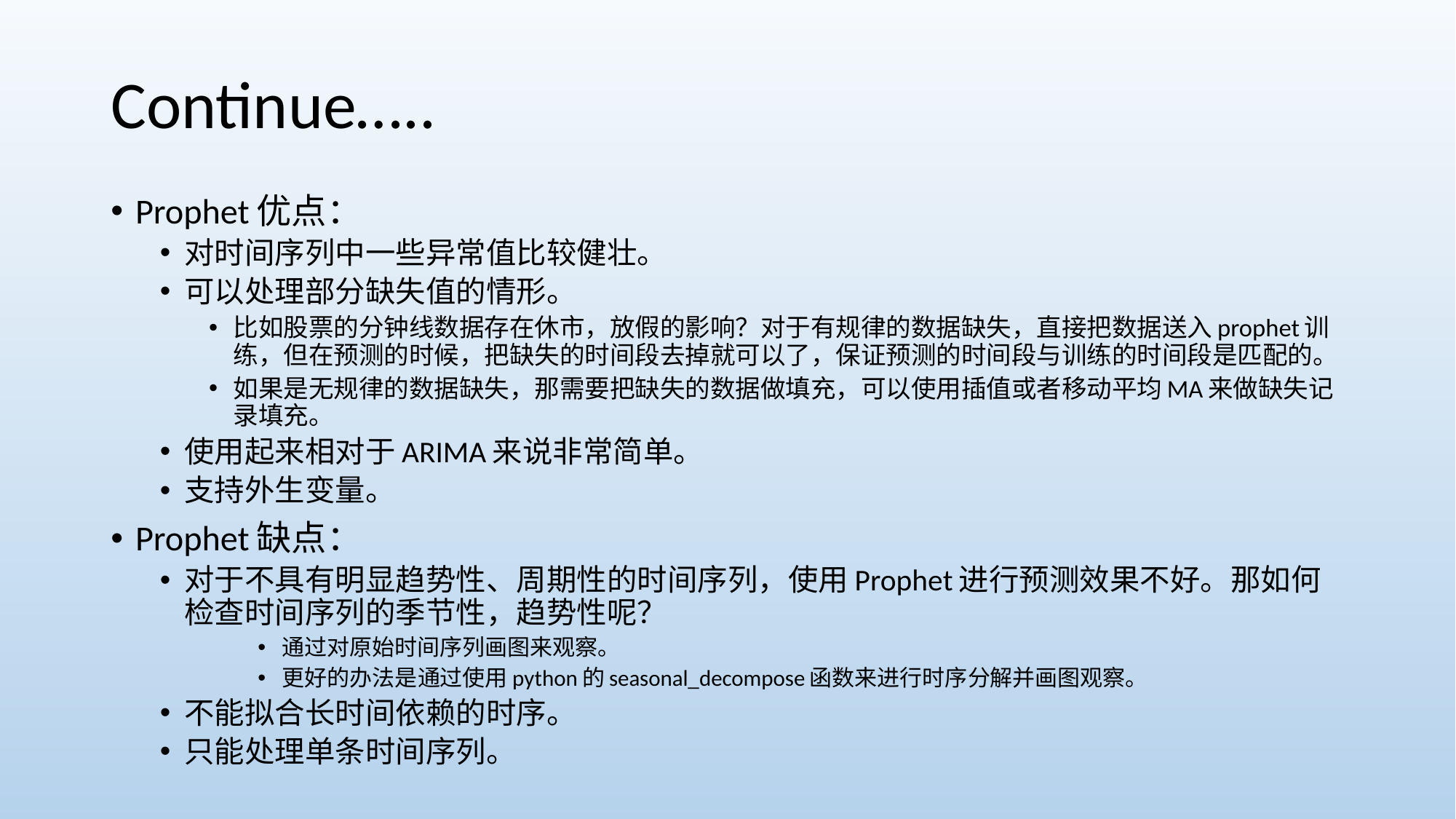

# Continue…..
Prophet优点：
对时间序列中一些异常值比较健壮。
可以处理部分缺失值的情形。
比如股票的分钟线数据存在休市，放假的影响？对于有规律的数据缺失，直接把数据送入prophet训练，但在预测的时候，把缺失的时间段去掉就可以了，保证预测的时间段与训练的时间段是匹配的。
如果是无规律的数据缺失，那需要把缺失的数据做填充，可以使用插值或者移动平均MA来做缺失记录填充。
使用起来相对于ARIMA来说非常简单。
支持外生变量。
Prophet缺点：
对于不具有明显趋势性、周期性的时间序列，使用Prophet进行预测效果不好。那如何检查时间序列的季节性，趋势性呢？
通过对原始时间序列画图来观察。
更好的办法是通过使用python的seasonal_decompose函数来进行时序分解并画图观察。
不能拟合长时间依赖的时序。
只能处理单条时间序列。